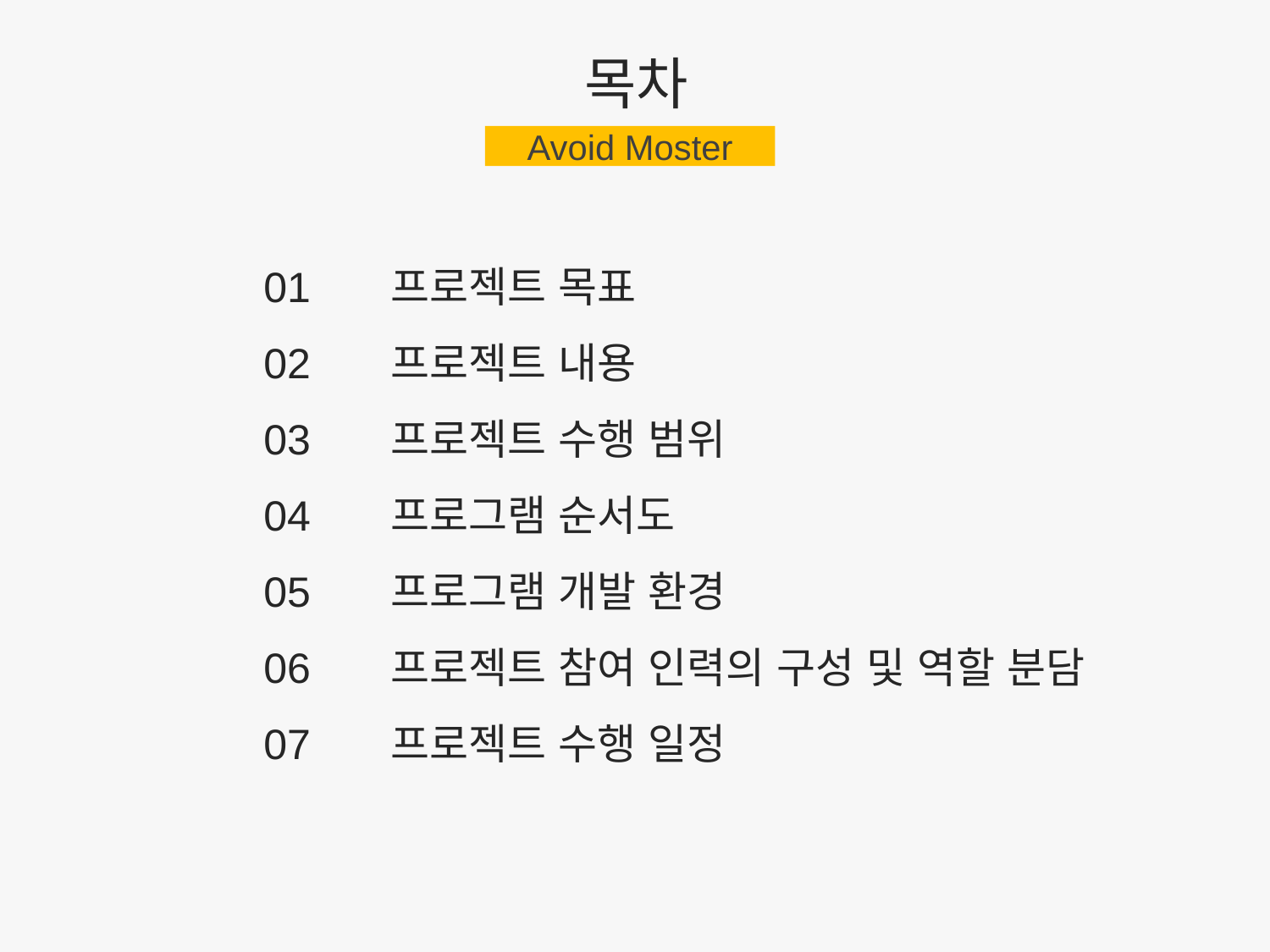

# 목차
Avoid Moster
01	프로젝트 목표
02	프로젝트 내용
03	프로젝트 수행 범위
04	프로그램 순서도
05	프로그램 개발 환경
06	프로젝트 참여 인력의 구성 및 역할 분담
07	프로젝트 수행 일정